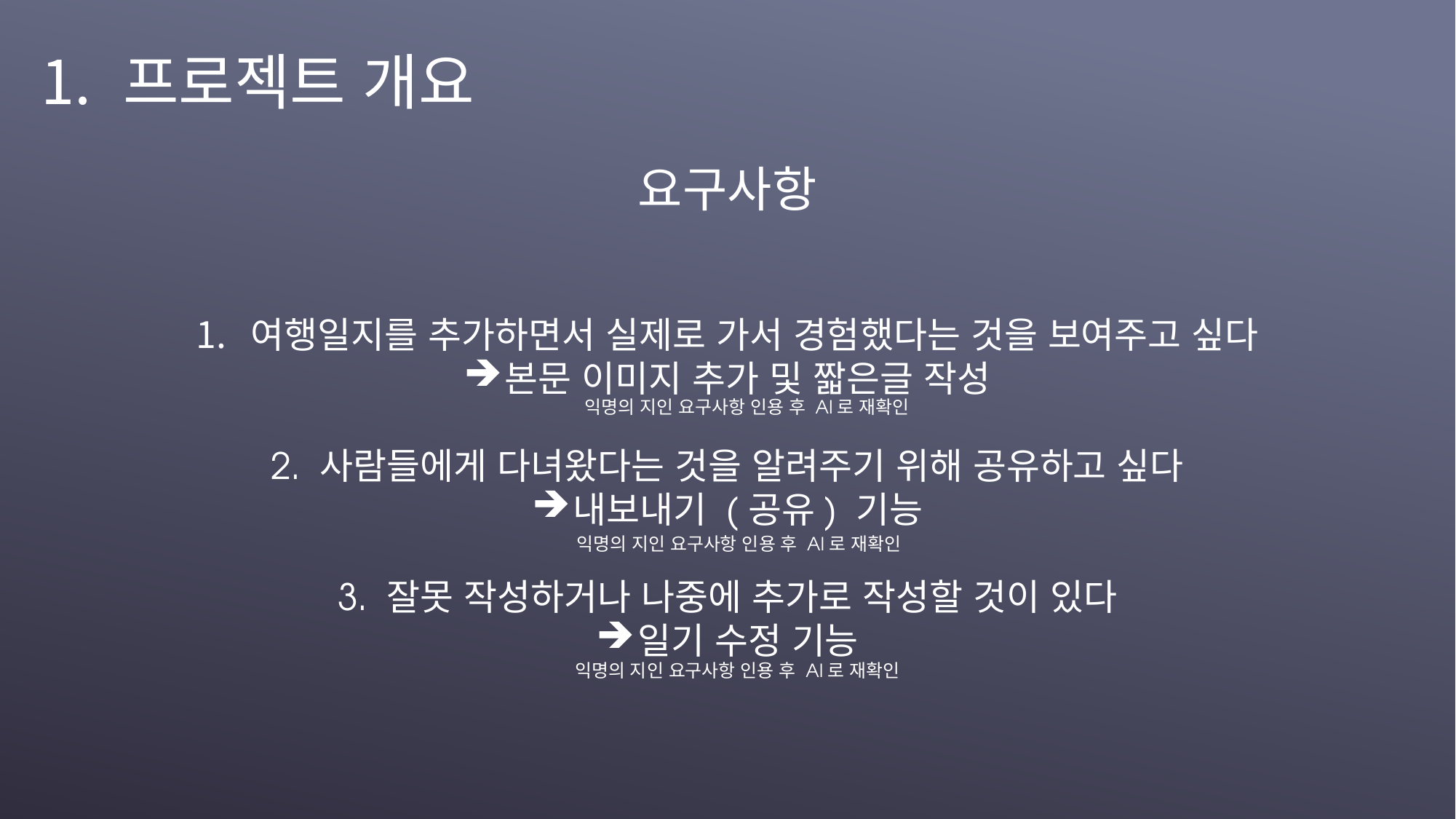

프로젝트 개요
요구사항
여행일지를 추가하면서 실제로 가서 경험했다는 것을 보여주고 싶다
본문 이미지 추가 및 짧은글 작성

2. 사람들에게 다녀왔다는 것을 알려주기 위해 공유하고 싶다
내보내기 (공유) 기능

3. 잘못 작성하거나 나중에 추가로 작성할 것이 있다
일기 수정 기능
익명의 지인 요구사항 인용 후 AI로 재확인
익명의 지인 요구사항 인용 후 AI로 재확인
익명의 지인 요구사항 인용 후 AI로 재확인